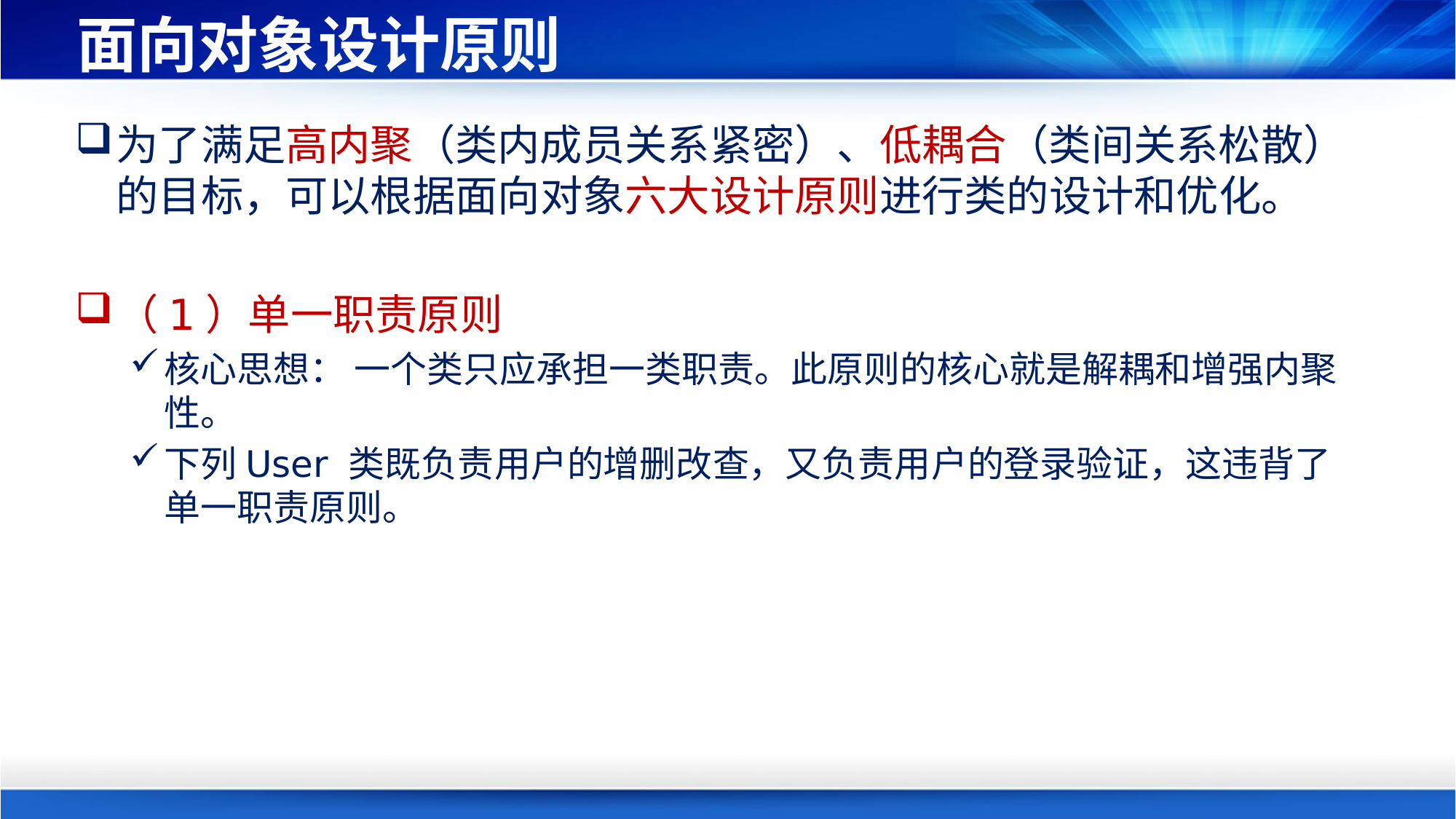

# 面向对象设计原则
为了满足高内聚（类内成员关系紧密）、低耦合（类间关系松散）的目标，可以根据面向对象六大设计原则进行类的设计和优化。

（1）单一职责原则
核心思想： 一个类只应承担一类职责。此原则的核心就是解耦和增强内聚性。
下列User 类既负责用户的增删改查，又负责用户的登录验证，这违背了单一职责原则。